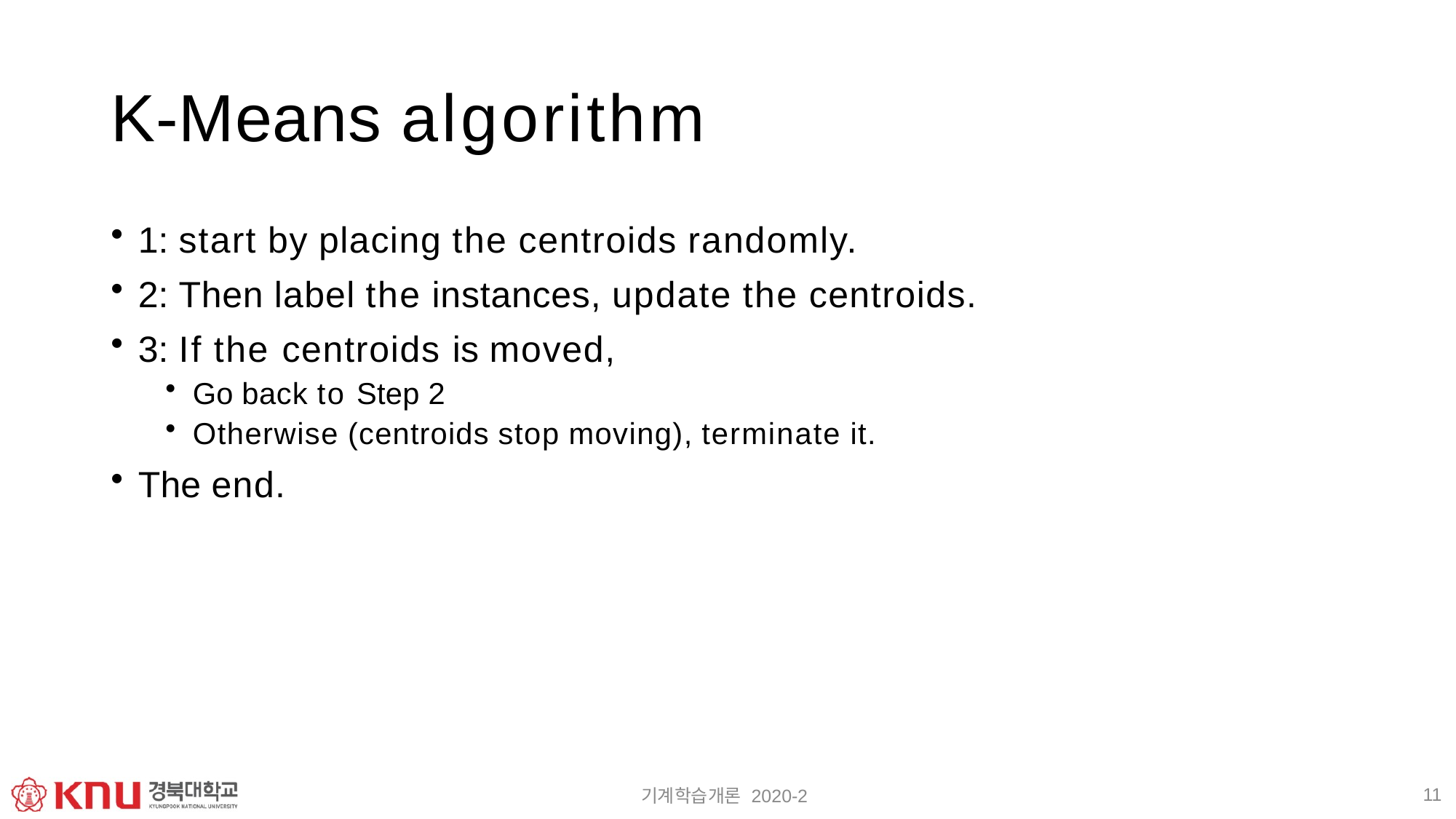

# K-Means algorithm
1: start by placing the centroids randomly.
2: Then label the instances, update the centroids.
3: If the centroids is moved,
Go back to Step 2
Otherwise (centroids stop moving), terminate it.
The end.
11
기계학습개론 2020-2